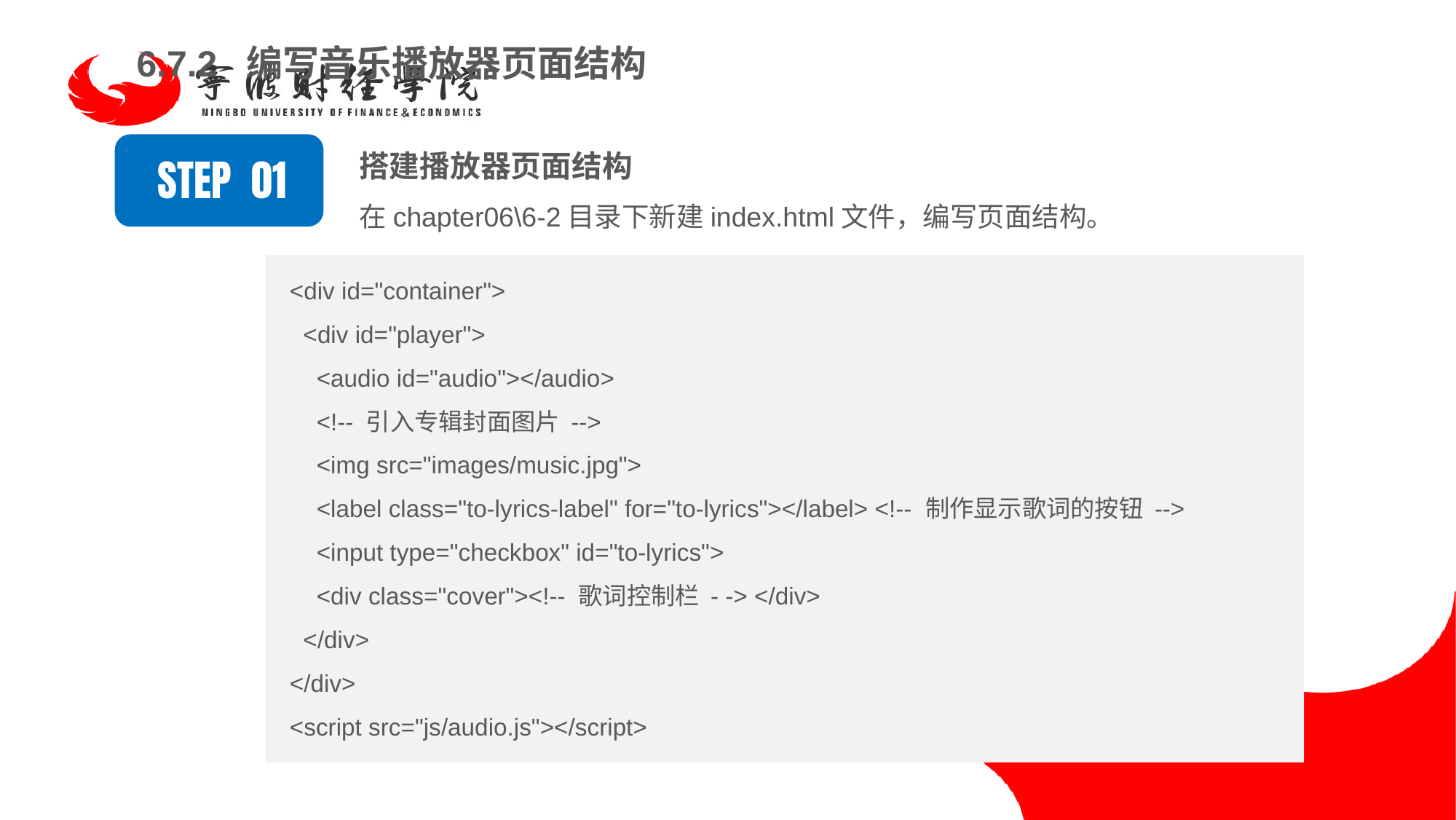

6.7.2  编写音乐播放器页面结构
搭建播放器页面结构
在chapter06\6-2目录下新建index.html文件，编写页面结构。

STEP  01

  <div id="container">
    <div id="player">
      <audio id="audio"></audio>
      <!-- 引入专辑封面图片 -->
      <img src="images/music.jpg">
      <label class="to-lyrics-label" for="to-lyrics"></label> <!-- 制作显示歌词的按钮 -->
      <input type="checkbox" id="to-lyrics">
      <div class="cover"><!-- 歌词控制栏 - -> </div>
    </div>
  </div>
  <script src="js/audio.js"></script>